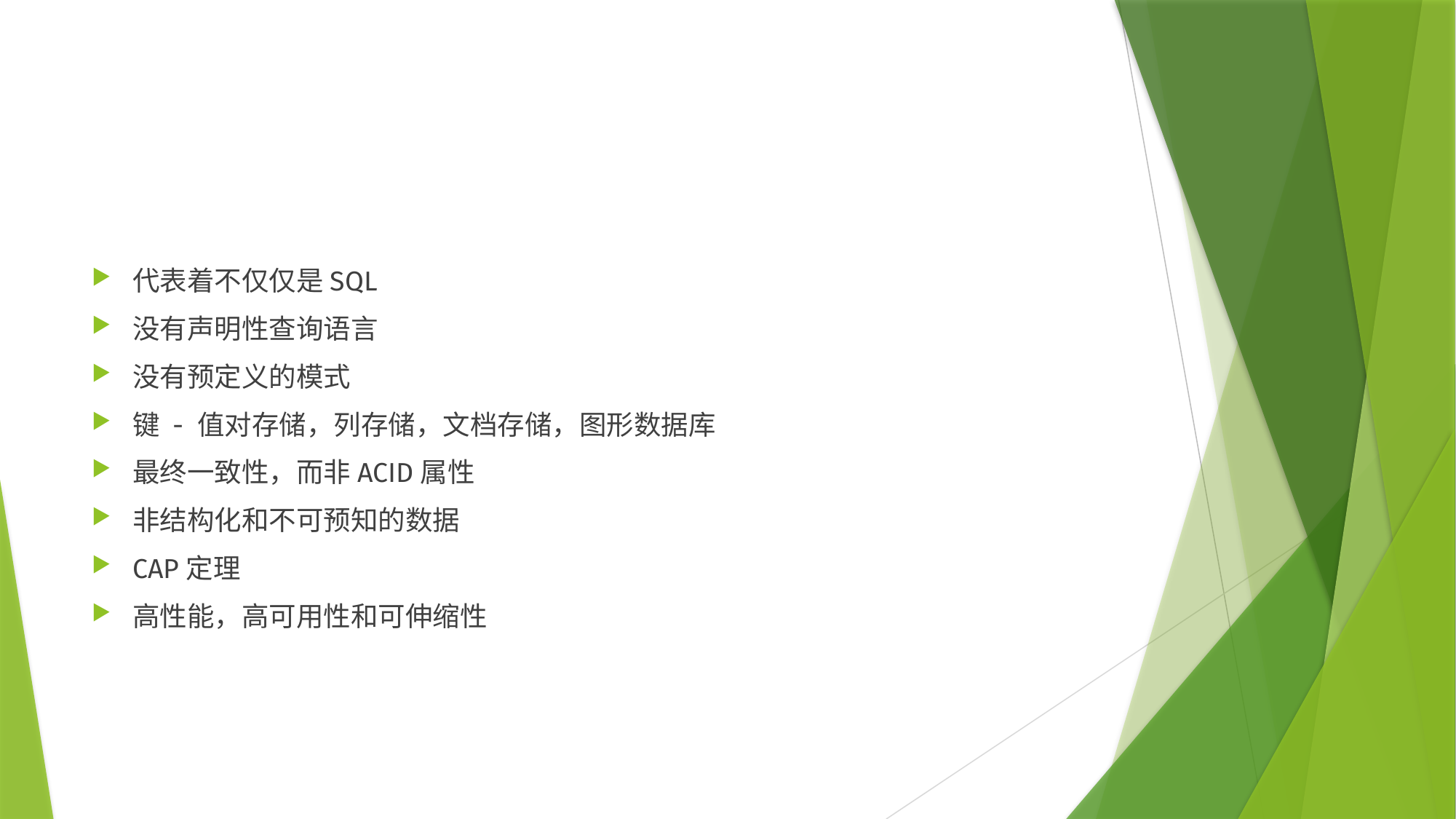

#
代表着不仅仅是SQL
没有声明性查询语言
没有预定义的模式
键 - 值对存储，列存储，文档存储，图形数据库
最终一致性，而非ACID属性
非结构化和不可预知的数据
CAP定理
高性能，高可用性和可伸缩性